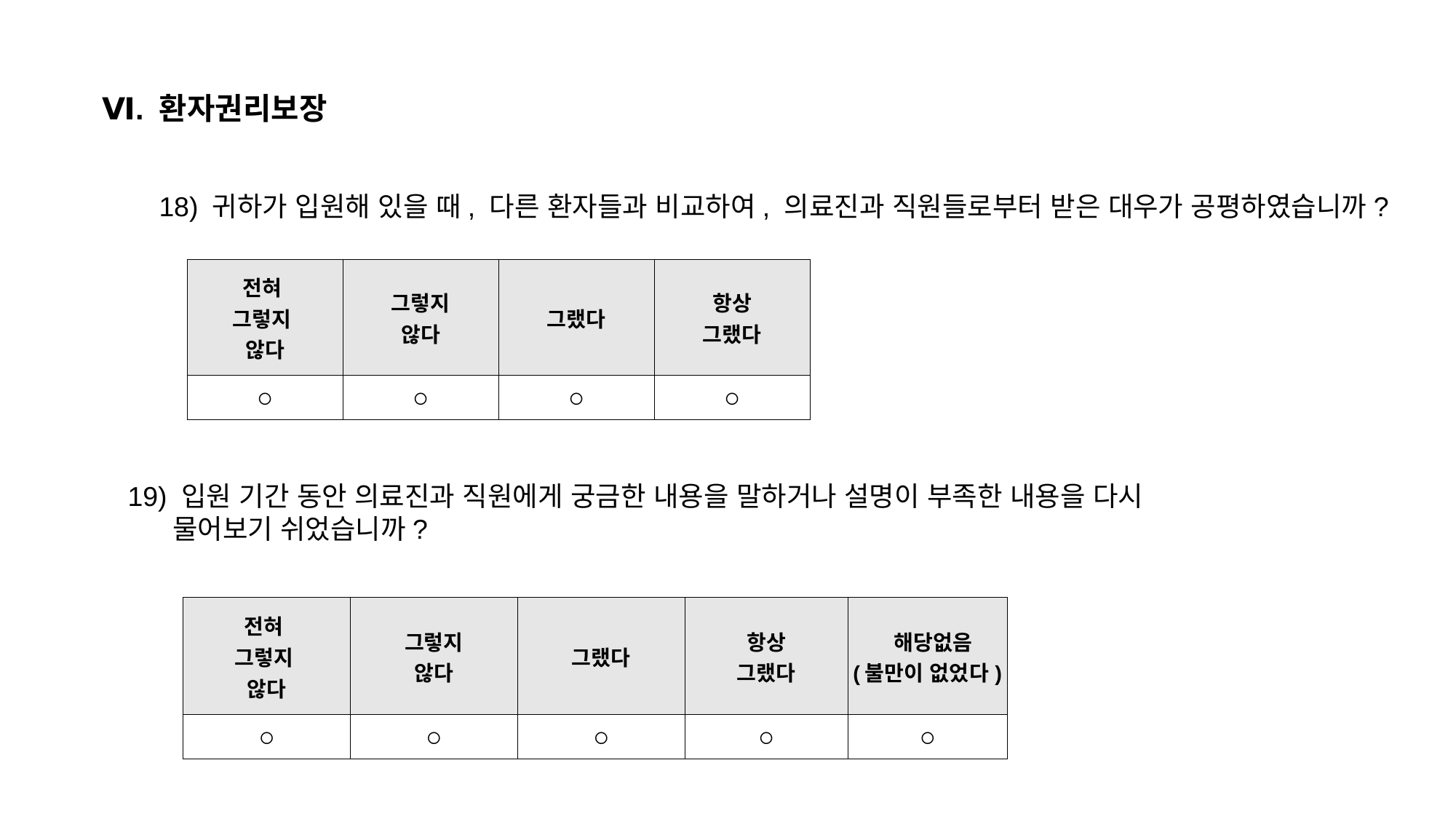

Ⅵ. 환자권리보장
18) 귀하가 입원해 있을 때, 다른 환자들과 비교하여, 의료진과 직원들로부터 받은 대우가 공평하였습니까?
| 전혀 그렇지 않다 | 그렇지 않다 | 그랬다 | 항상 그랬다 |
| --- | --- | --- | --- |
| ○ | ○ | ○ | ○ |
19) 입원 기간 동안 의료진과 직원에게 궁금한 내용을 말하거나 설명이 부족한 내용을 다시
     물어보기 쉬었습니까?
| 전혀 그렇지 않다 | 그렇지 않다 | 그랬다 | 항상 그랬다 | 해당없음 (불만이 없었다) |
| --- | --- | --- | --- | --- |
| ○ | ○ | ○ | ○ | ○ |